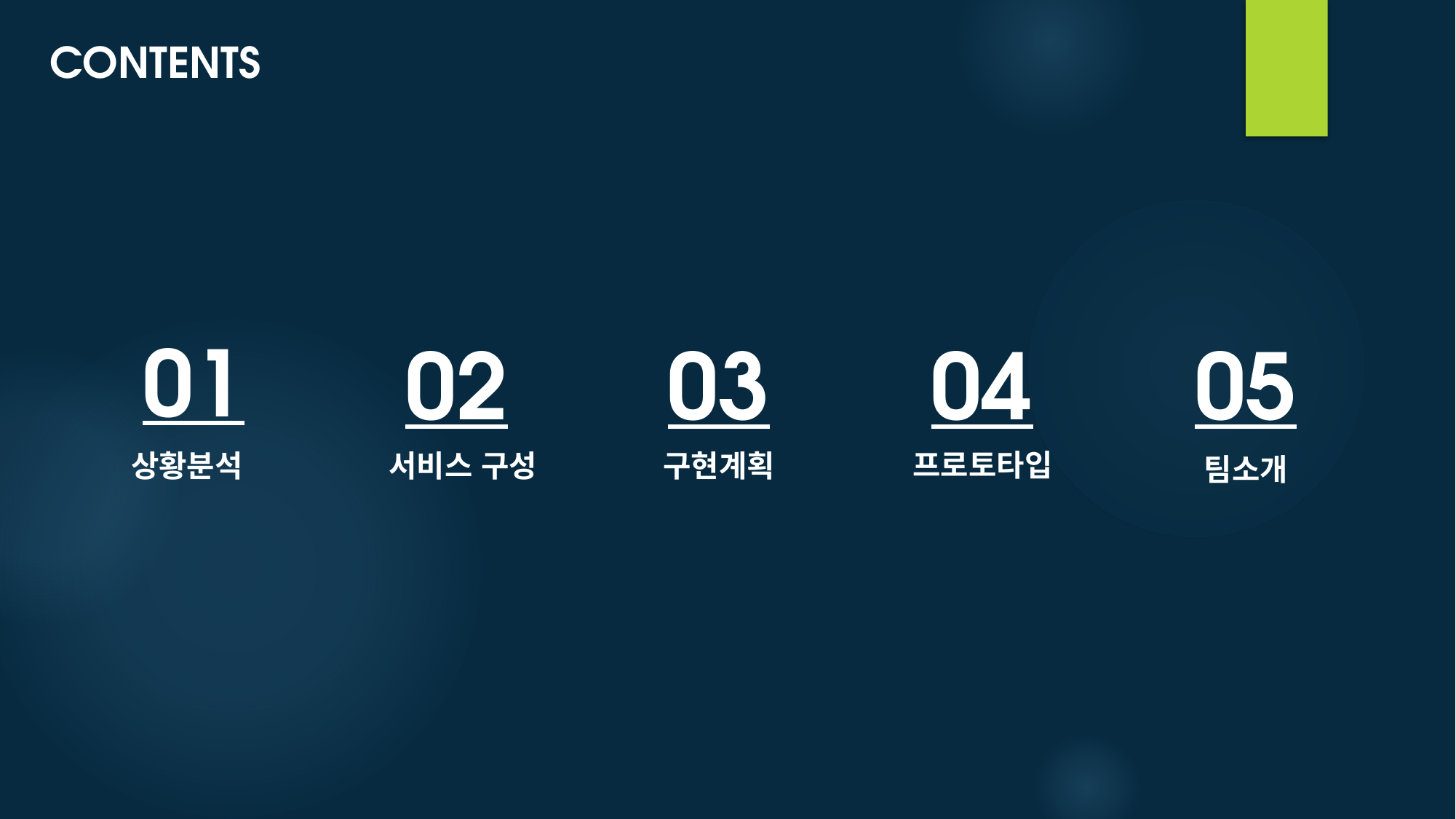

CONTENTS
01
상황분석
02
서비스 구성
03
구현계획
04
프로토타입
05
팀소개